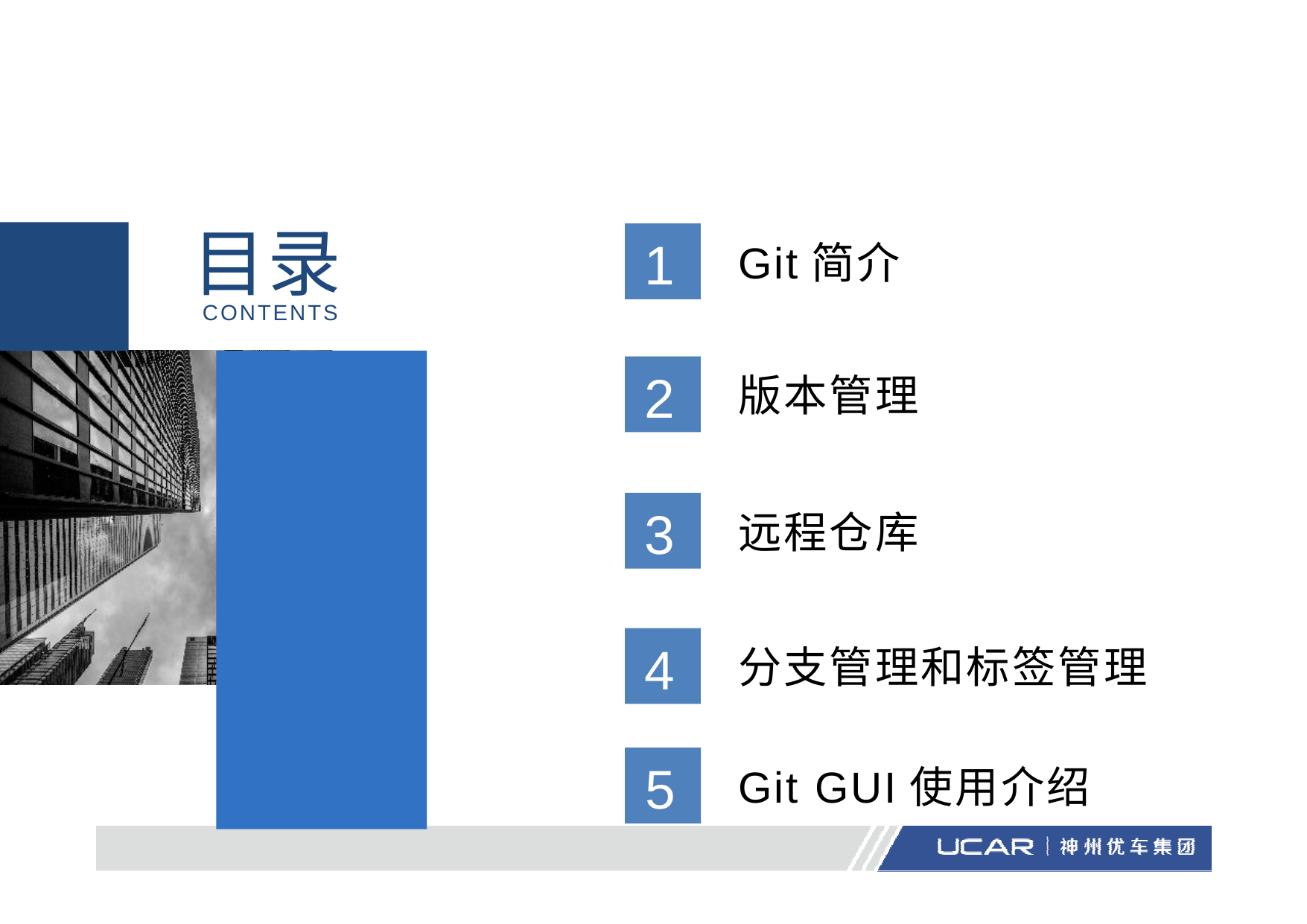

目录

1
Git简介
CONTENTS

2
版本管理

3
远程仓库

4
分支管理和标签管理

5
Git GUI使用介绍